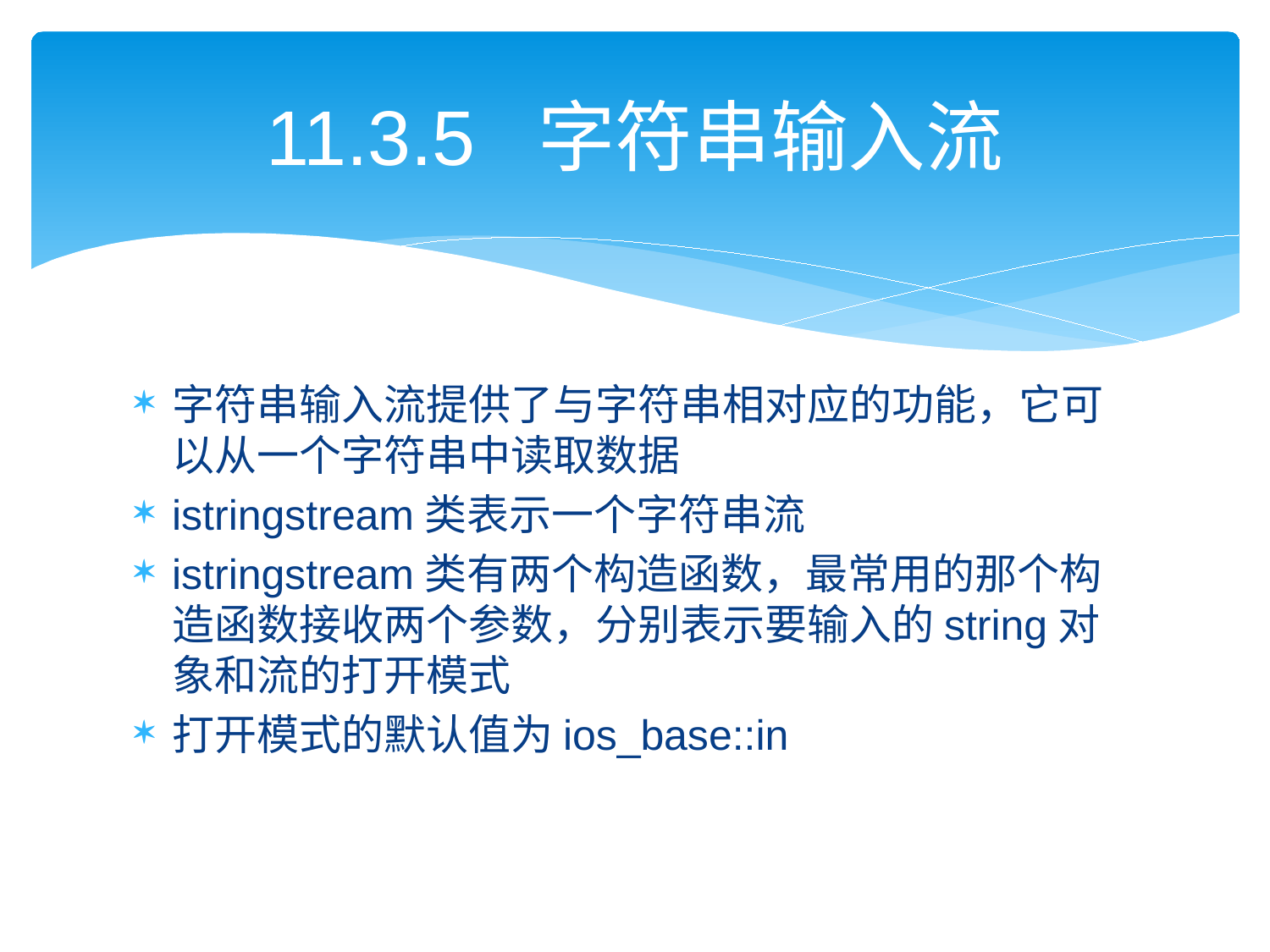

# 11.3.5  字符串输入流
字符串输入流提供了与字符串相对应的功能，它可以从一个字符串中读取数据
istringstream类表示一个字符串流
istringstream类有两个构造函数，最常用的那个构造函数接收两个参数，分别表示要输入的string对象和流的打开模式
打开模式的默认值为ios_base::in